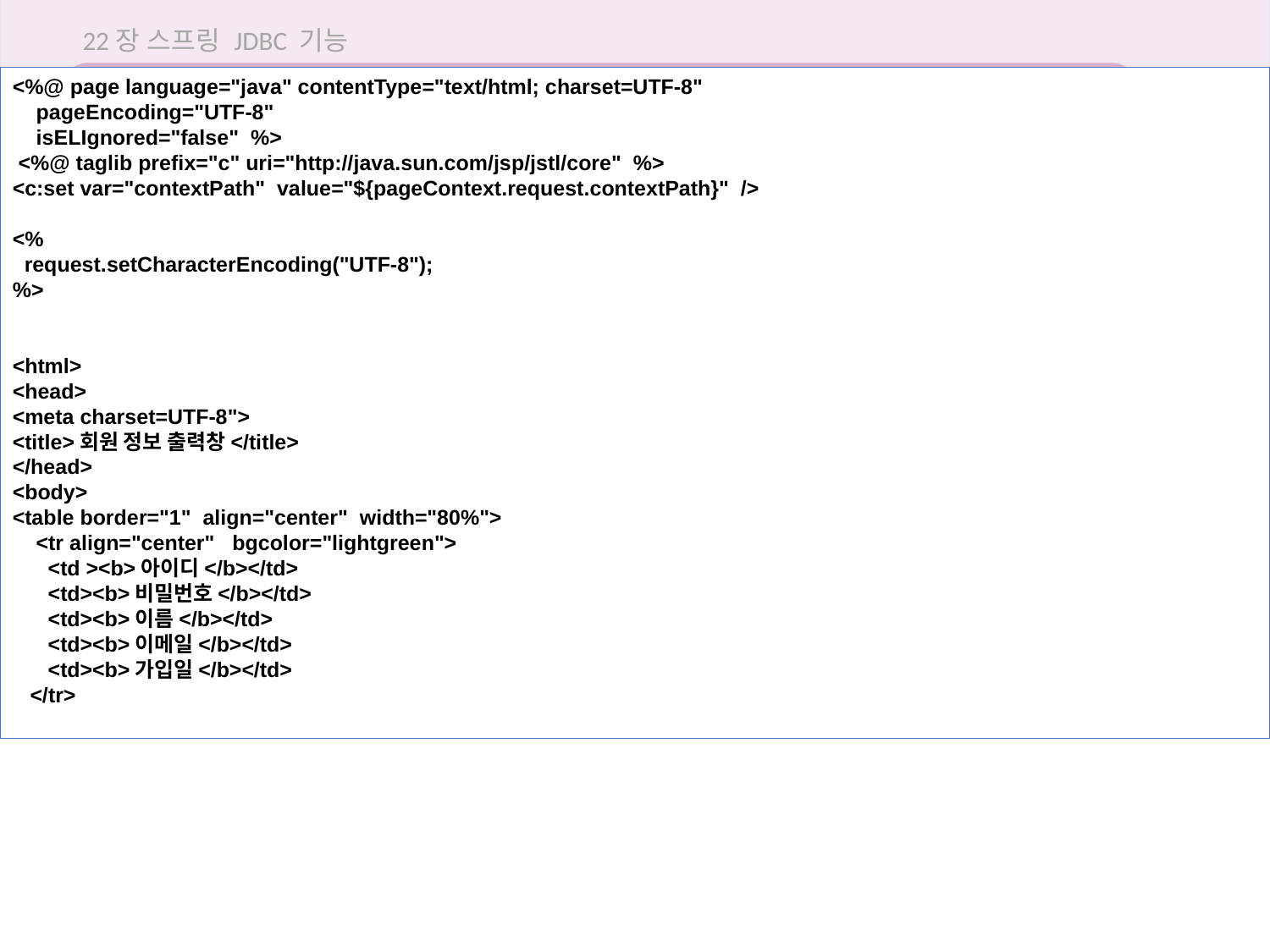

22장 스프링 JDBC 기능
<%@ page language="java" contentType="text/html; charset=UTF-8"
    pageEncoding="UTF-8"
    isELIgnored="false"  %>
 <%@ taglib prefix="c" uri="http://java.sun.com/jsp/jstl/core"  %>
<c:set var="contextPath"  value="${pageContext.request.contextPath}"  />

<%
  request.setCharacterEncoding("UTF-8");
%>

<html>
<head>
<meta charset=UTF-8">
<title>회원 정보 출력창</title>
</head>
<body>
<table border="1"  align="center"  width="80%">
    <tr align="center"   bgcolor="lightgreen">
      <td ><b>아이디</b></td>
      <td><b>비밀번호</b></td>
      <td><b>이름</b></td>
      <td><b>이메일</b></td>
      <td><b>가입일</b></td>
   </tr>

22.2 JdbcTemplate 클래스 이용해 회원 정보 조회